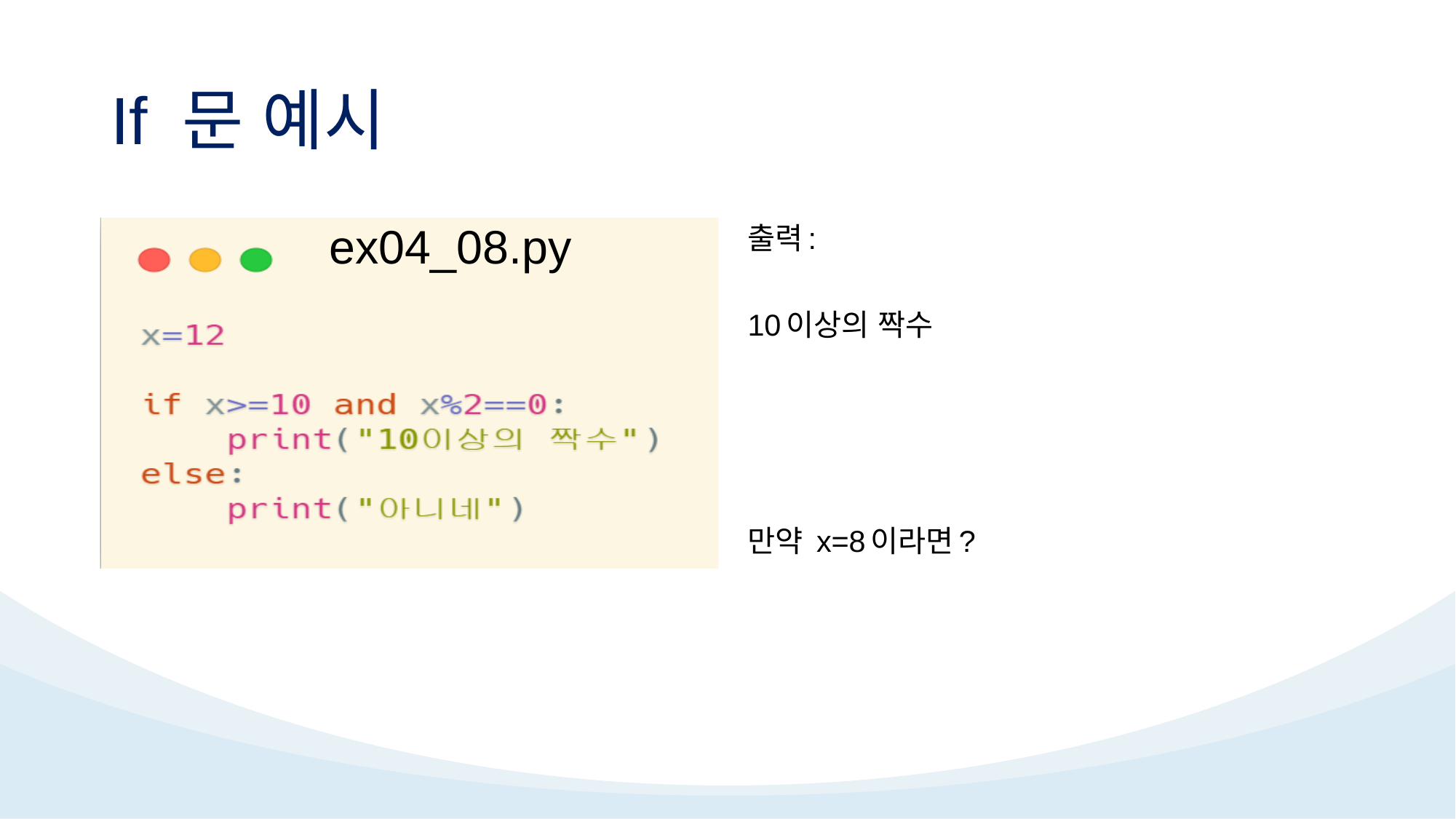

# If 문 예시
		ex04_08.py
출력:

10이상의 짝수

만약 x=8이라면?